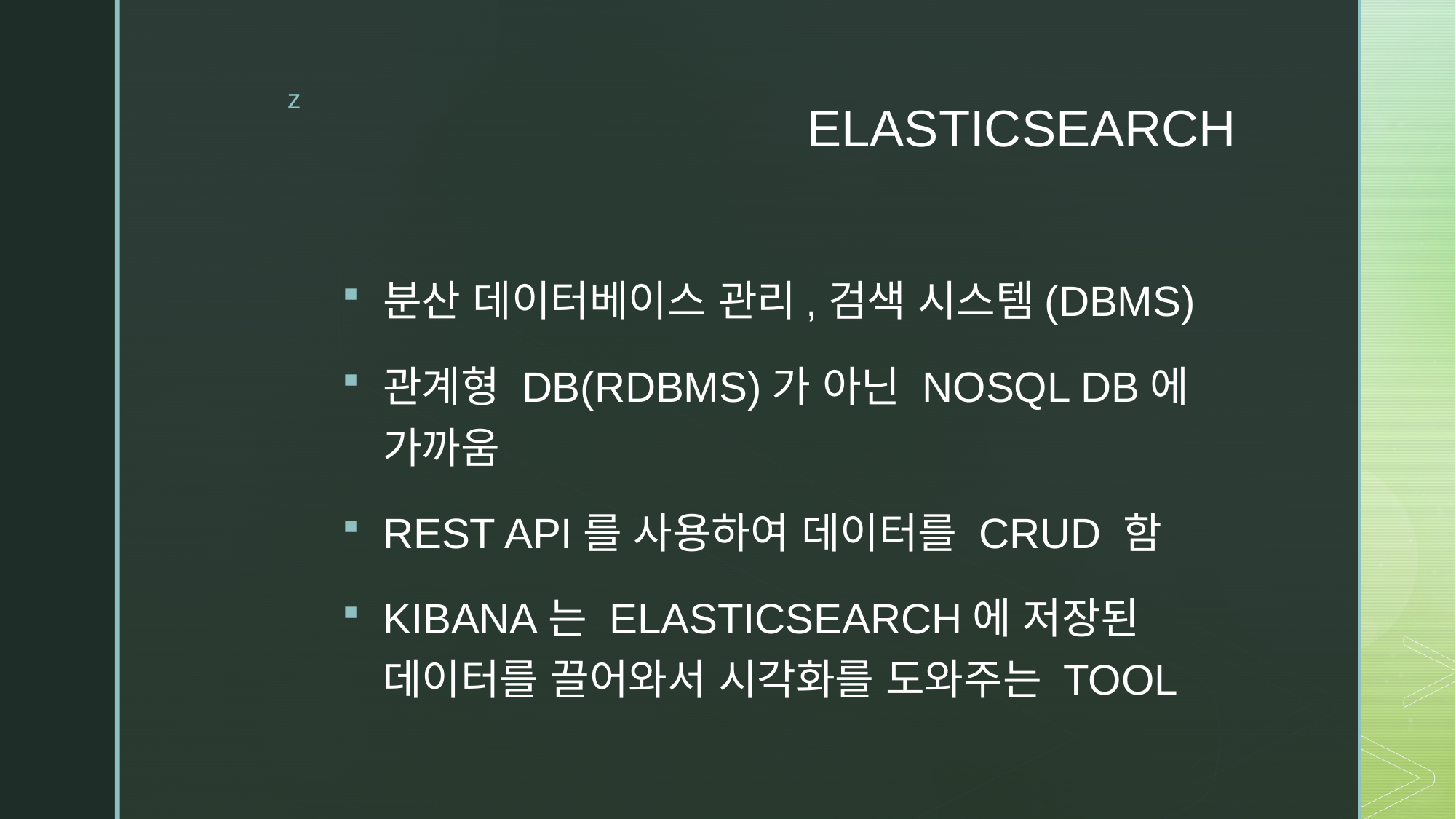

# ELASTICSEARCH
분산 데이터베이스 관리,검색 시스템(DBMS)
관계형 DB(RDBMS)가 아닌 NOSQL DB에 가까움
REST API를 사용하여 데이터를 CRUD 함
KIBANA는 ELASTICSEARCH에 저장된 데이터를 끌어와서 시각화를 도와주는 TOOL